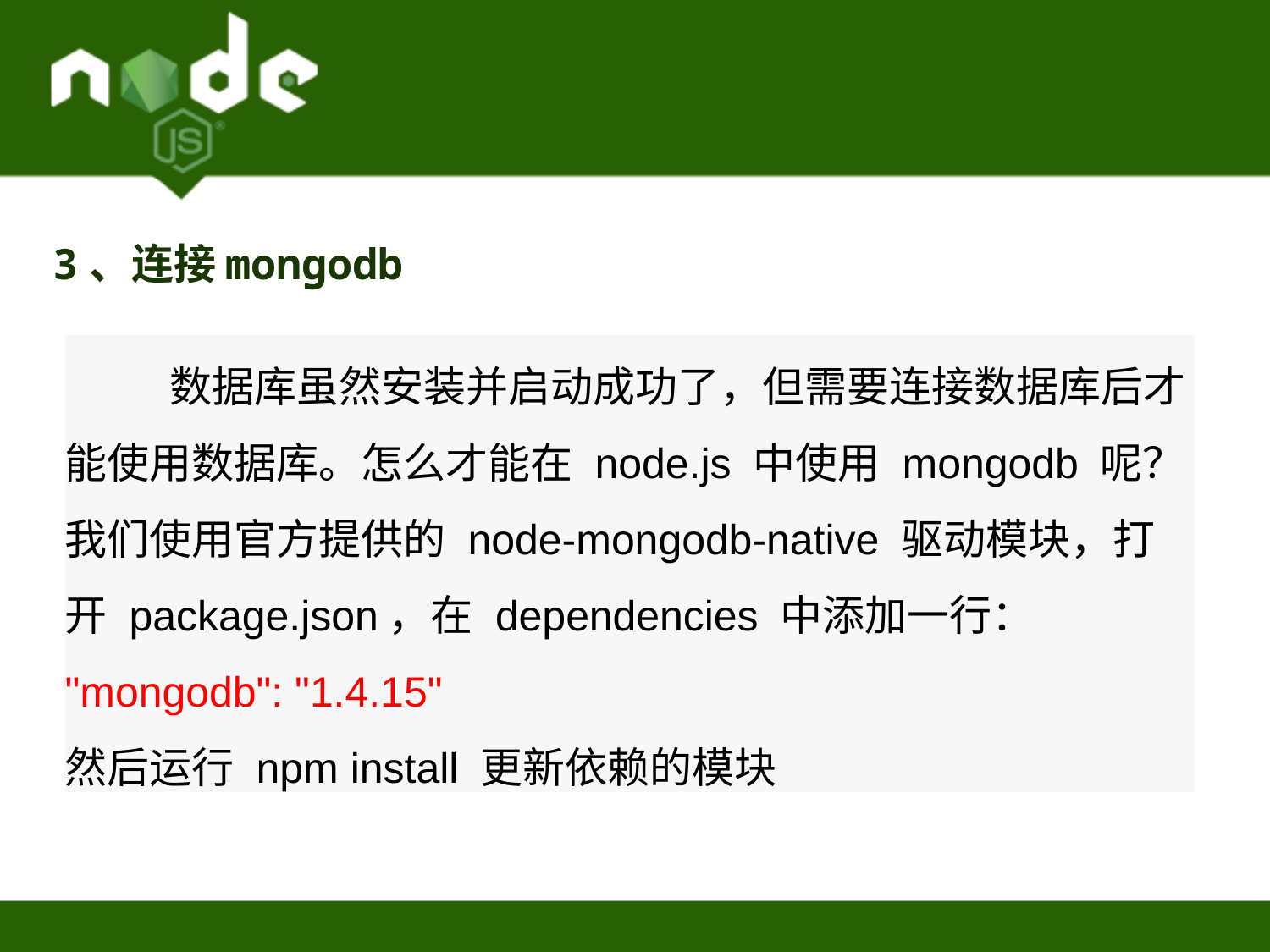

3、连接mongodb
        数据库虽然安装并启动成功了，但需要连接数据库后才能使用数据库。怎么才能在 node.js 中使用 mongodb 呢？我们使用官方提供的 node-mongodb-native 驱动模块，打开 package.json，在 dependencies 中添加一行：
"mongodb": "1.4.15"
然后运行 npm install 更新依赖的模块